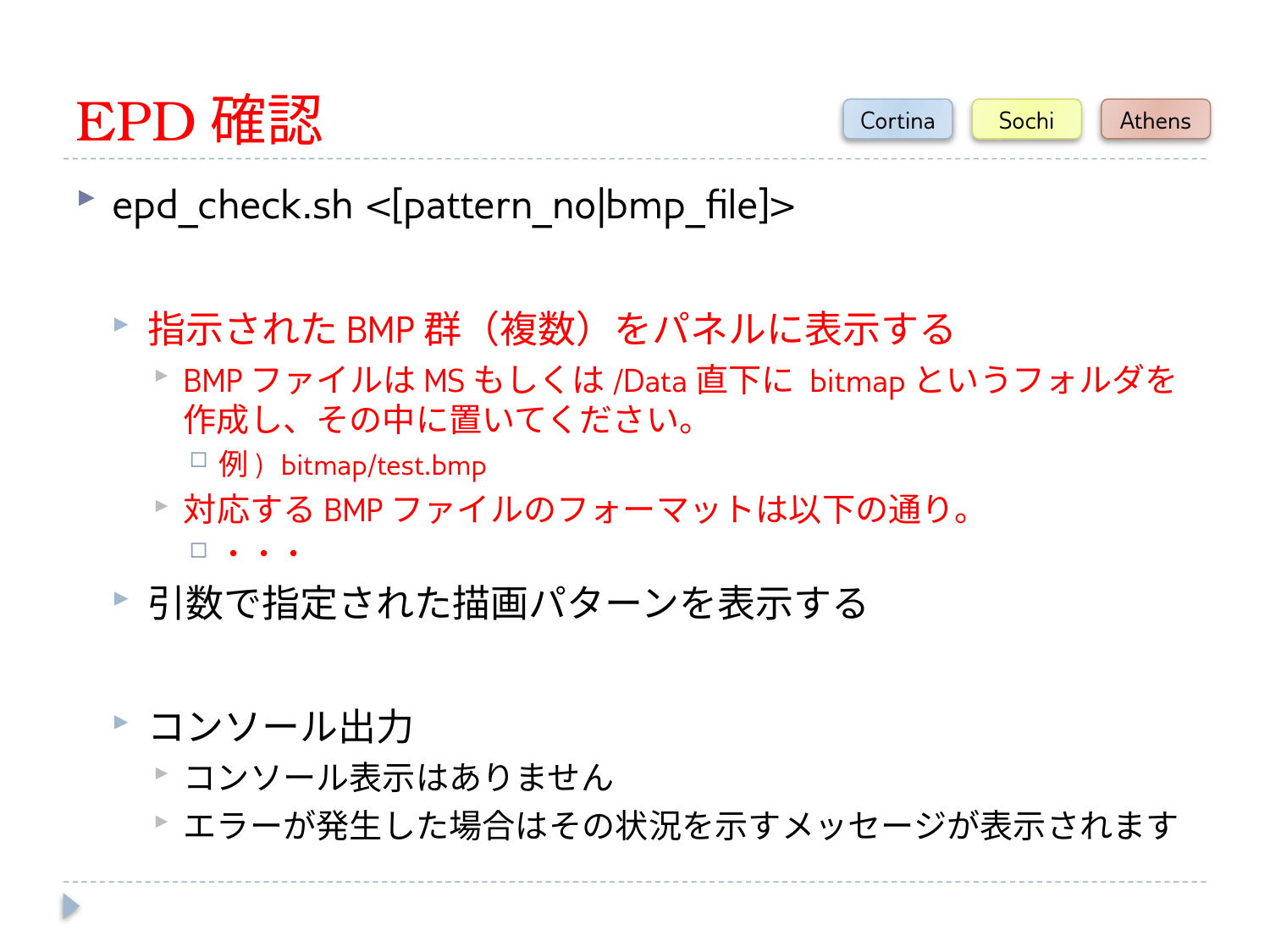

# EPD確認
Cortina
Sochi
Athens
epd_check.sh <[pattern_no|bmp_file]>

指示されたBMP群（複数）をパネルに表示する
BMPファイルはMSもしくは/Data直下に bitmapというフォルダを作成し、その中に置いてください。
例)  bitmap/test.bmp
対応するBMPファイルのフォーマットは以下の通り。
・・・
引数で指定された描画パターンを表示する

コンソール出力
コンソール表示はありません
エラーが発生した場合はその状況を示すメッセージが表示されます